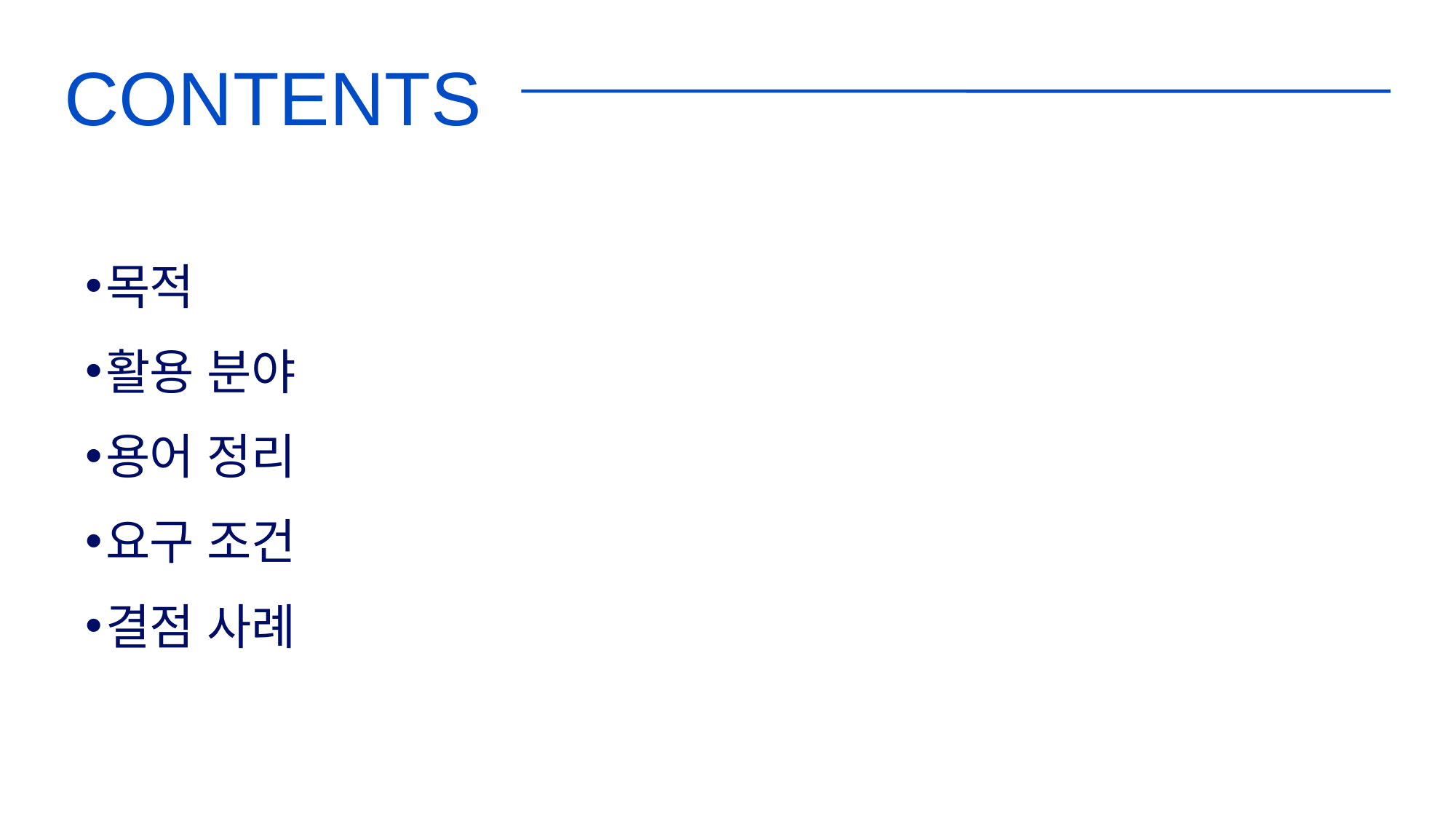

CONTENTS

목적

활용 분야

용어 정리

요구 조건

결점 사례